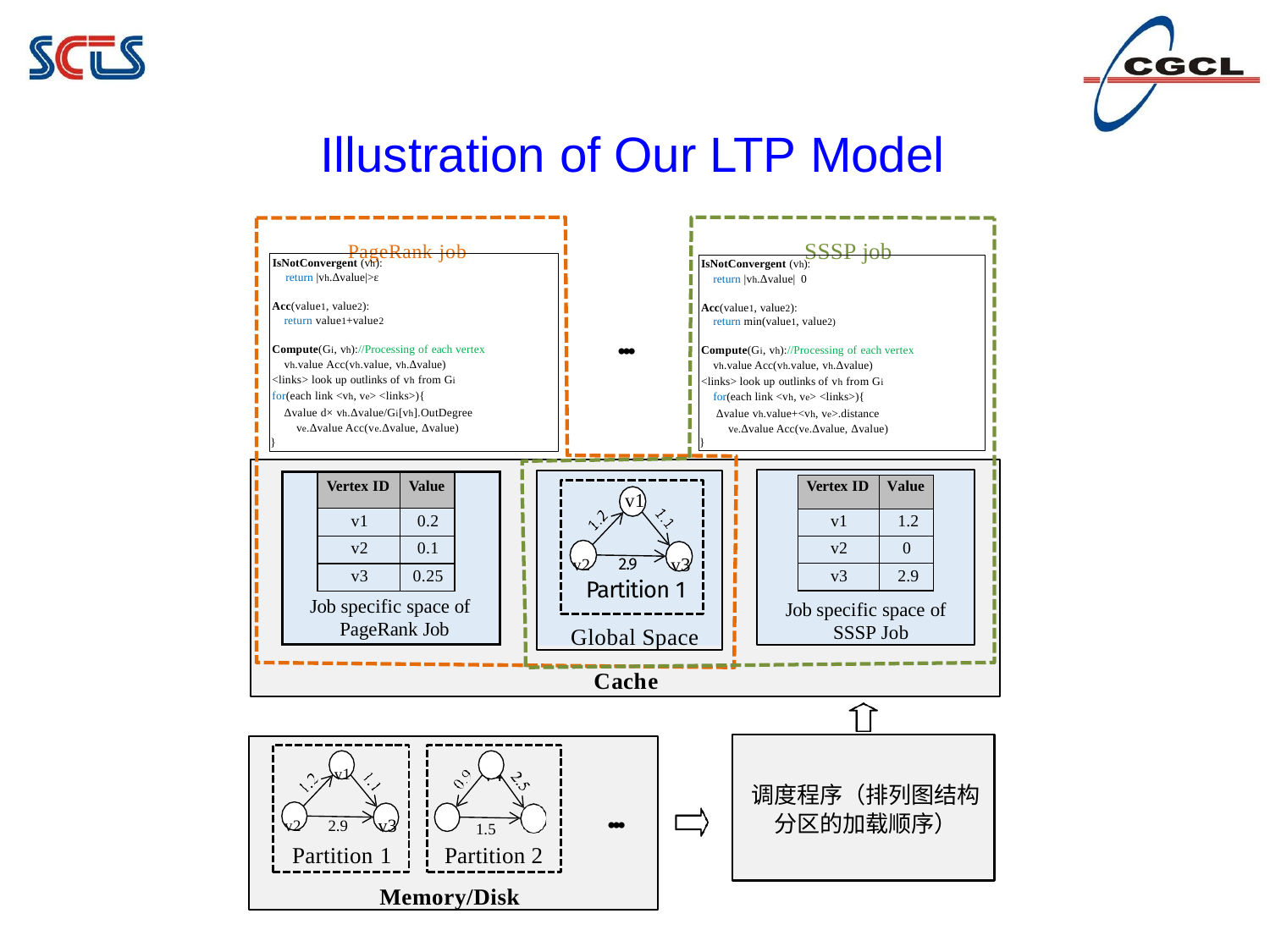

# Illustration of Our LTP Model

PageRank job	SSSP job
IsNotConvergent (vh):
return |vh.Δvalue| 0
IsNotConvergent (vh):
return |vh.Δvalue|>ε

Acc(value1, value2):
return value1+value2
Acc(value1, value2):
return min(value1, value2)
...
Compute(Gi, vh)://Processing of each vertex  vh.value Acc(vh.value, vh.Δvalue)
<links> look up outlinks of vh from Gi
for(each link <vh, ve> <links>){
Δvalue d× vh.Δvalue/Gi[vh].OutDegree  ve.Δvalue Acc(ve.Δvalue, Δvalue)
}
Compute(Gi, vh)://Processing of each vertex  vh.value Acc(vh.value, vh.Δvalue)
<links> look up outlinks of vh from Gi  for(each link <vh, ve> <links>){
Δvalue vh.value+<vh, ve>.distance  ve.Δvalue Acc(ve.Δvalue, Δvalue)
}

Global Space
|  | Vertex ID | Value |  |
| --- | --- | --- | --- |
|  | v1 | 0.2 |  |
|  | v2 | 0.1 |  |
|  | v3 | 0.25 |  |
| Job specific space of PageRank Job |  |  |  |
| Vertex ID | Value |
| --- | --- |
| v1 | 1.2 |
| v2 | 0 |
| v3 | 2.9 |

v1

v2	v3

2.9
Partition 1
Job specific space of  SSSP Job
Cache

调度程序（排列图结构分区的加载顺序）

...

Memory/Disk

v1	v4

v2	v3
v3

v5

2.9
1.5
Partition 1	Partition 2